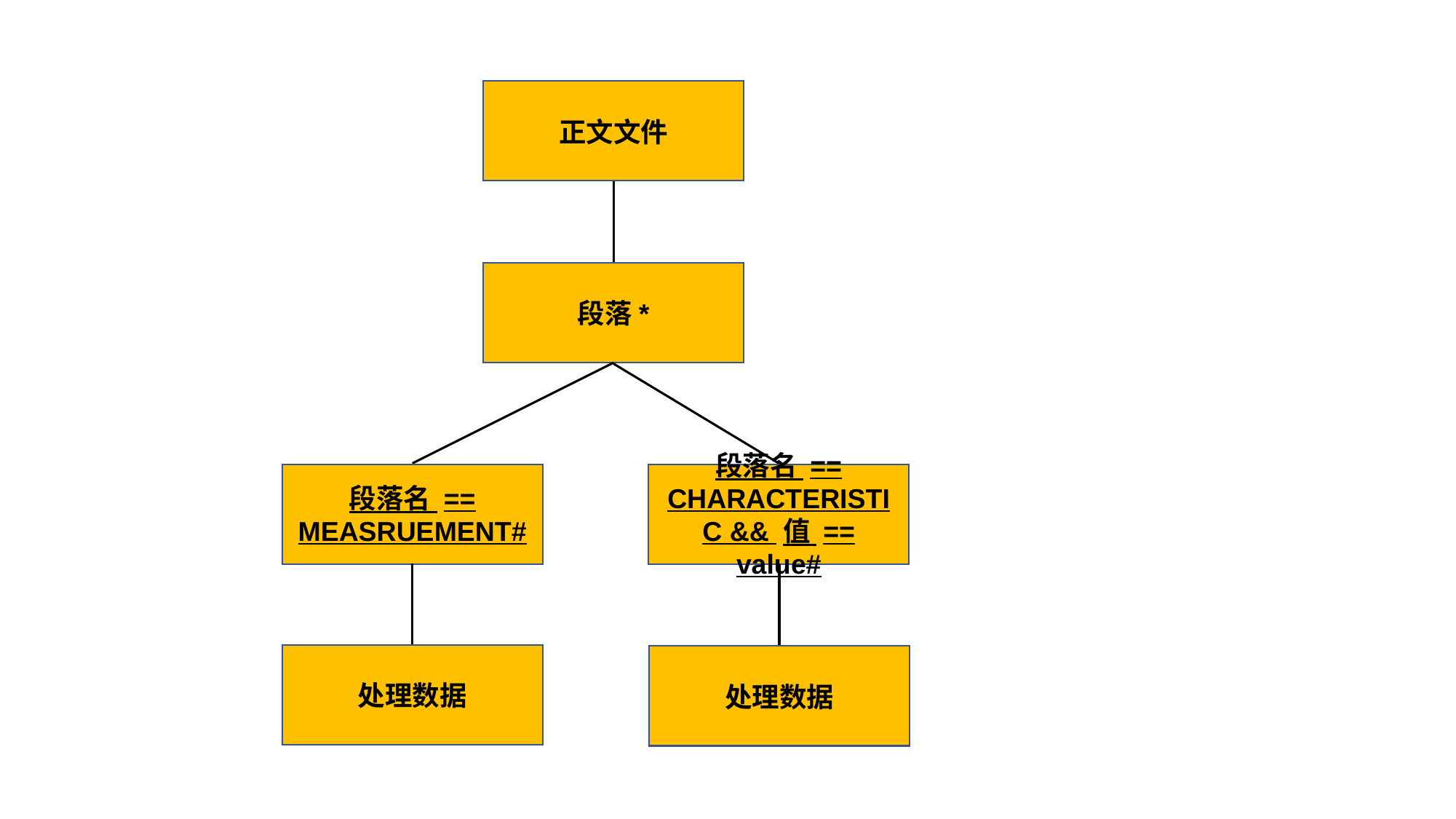

正文文件
段落*
段落名 == MEASRUEMENT#
段落名 == CHARACTERISTIC && 值 == value#
处理数据
处理数据